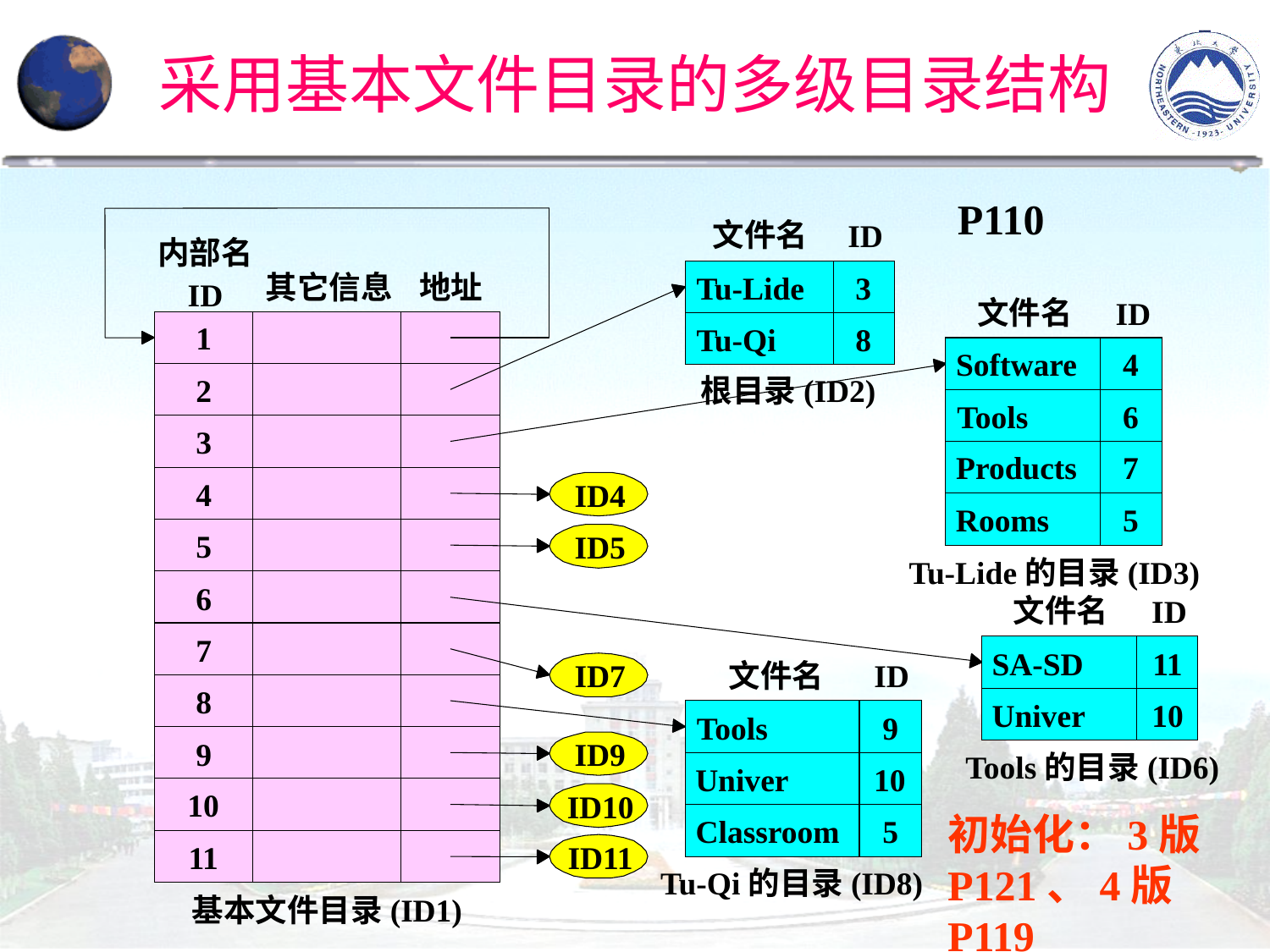

# 采用基本文件目录的多级目录结构
P110

文件名
ID
内部名

其它信息
地址
Tu-Lide
3
ID

文件名
ID

1
Tu-Qi
8

Software
4

2
根目录(ID2)

Tools
6

3

Products
7

4
ID4

Rooms
5

5
ID5

Tu-Lide的目录(ID3)

6
文件名
ID

7

SA-SD
11

ID7
文件名
ID

8

10
Univer

Tools
9

9
ID9

Tools的目录(ID6)

Univer
10

10
ID10

Classroom
5

11
ID11

Tu-Qi的目录(ID8)
基本文件目录(ID1)
初始化：3版P121、4版P119